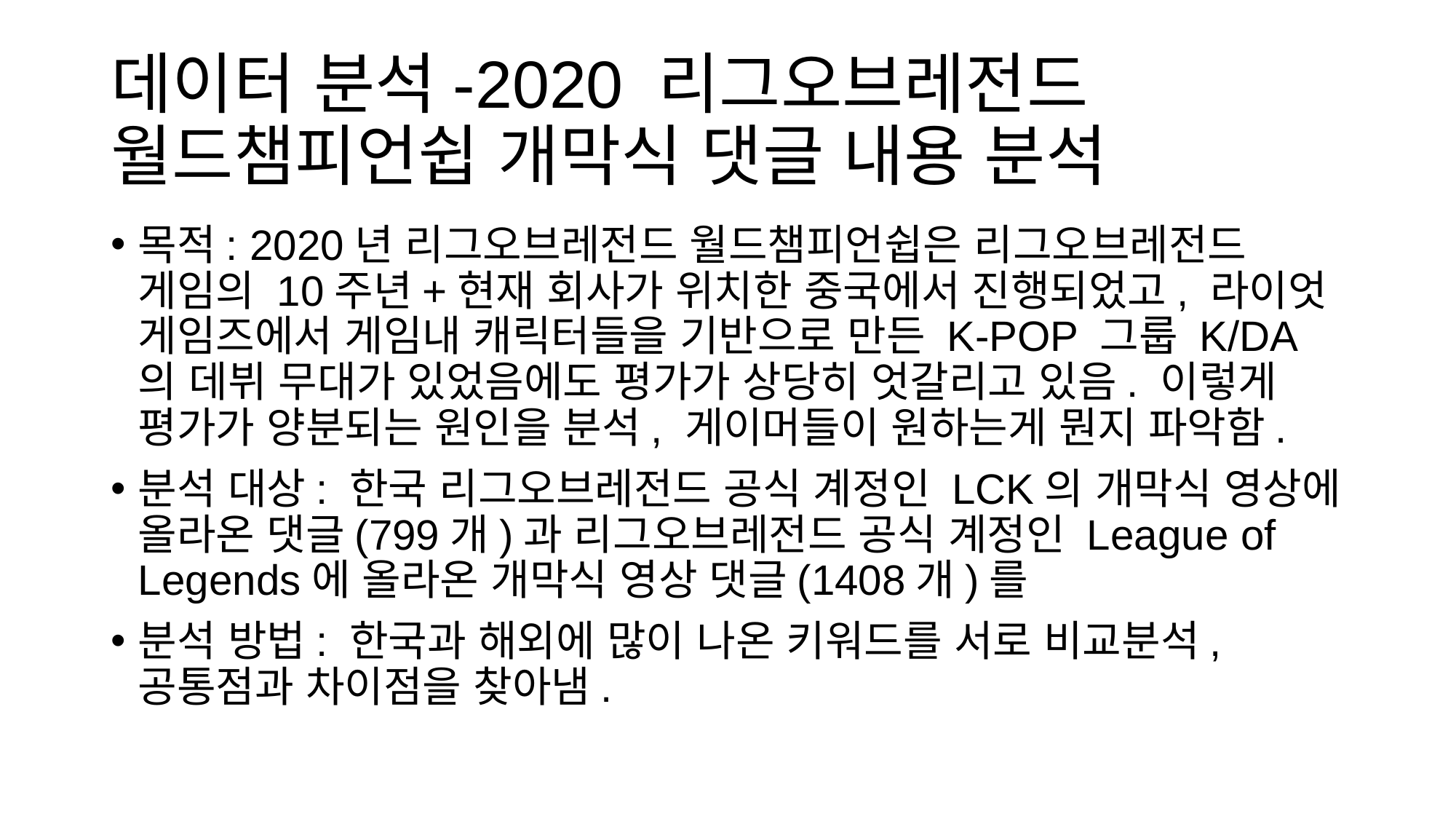

# 데이터 분석-2020 리그오브레전드 월드챔피언쉽 개막식 댓글 내용 분석
목적: 2020년 리그오브레전드 월드챔피언쉽은 리그오브레전드 게임의 10주년+현재 회사가 위치한 중국에서 진행되었고, 라이엇 게임즈에서 게임내 캐릭터들을 기반으로 만든 K-POP 그룹 K/DA의 데뷔 무대가 있었음에도 평가가 상당히 엇갈리고 있음. 이렇게 평가가 양분되는 원인을 분석, 게이머들이 원하는게 뭔지 파악함.
분석 대상: 한국 리그오브레전드 공식 계정인 LCK의 개막식 영상에 올라온 댓글(799개)과 리그오브레전드 공식 계정인 League of Legends에 올라온 개막식 영상 댓글(1408개)를
분석 방법: 한국과 해외에 많이 나온 키워드를 서로 비교분석, 공통점과 차이점을 찾아냄.